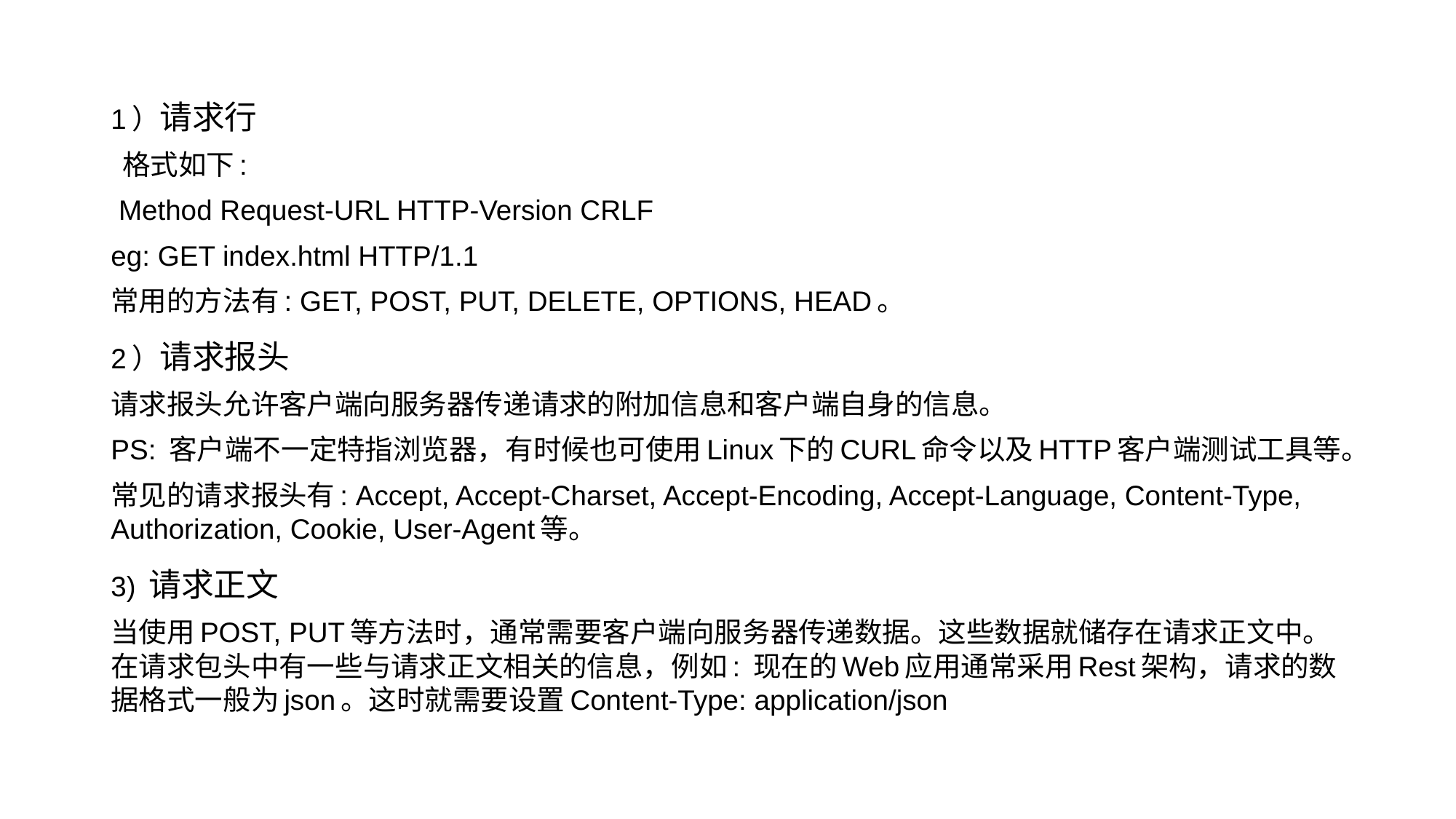

1）请求行
 格式如下:
 Method Request-URL HTTP-Version CRLF
eg: GET index.html HTTP/1.1
常用的方法有: GET, POST, PUT, DELETE, OPTIONS, HEAD。
2）请求报头
请求报头允许客户端向服务器传递请求的附加信息和客户端自身的信息。
PS: 客户端不一定特指浏览器，有时候也可使用Linux下的CURL命令以及HTTP客户端测试工具等。
常见的请求报头有: Accept, Accept-Charset, Accept-Encoding, Accept-Language, Content-Type, Authorization, Cookie, User-Agent等。
3) 请求正文
当使用POST, PUT等方法时，通常需要客户端向服务器传递数据。这些数据就储存在请求正文中。在请求包头中有一些与请求正文相关的信息，例如: 现在的Web应用通常采用Rest架构，请求的数据格式一般为json。这时就需要设置Content-Type: application/json